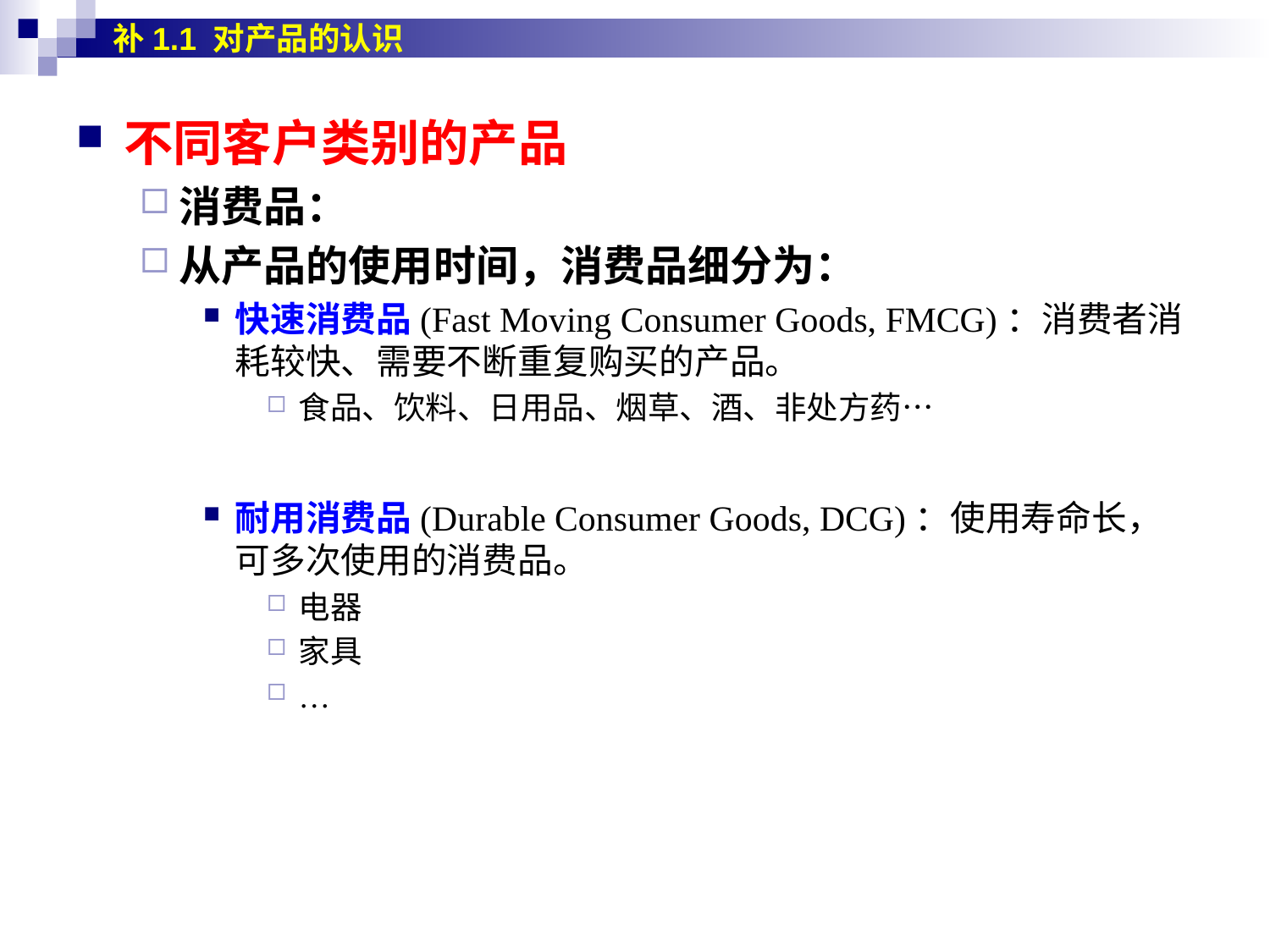

补1.1 对产品的认识
不同客户类别的产品
消费品：
从产品的使用时间，消费品细分为：
快速消费品(Fast Moving Consumer Goods, FMCG)：消费者消耗较快、需要不断重复购买的产品。
食品、饮料、日用品、烟草、酒、非处方药…

耐用消费品(Durable Consumer Goods, DCG)：使用寿命长，可多次使用的消费品。
电器
家具
…